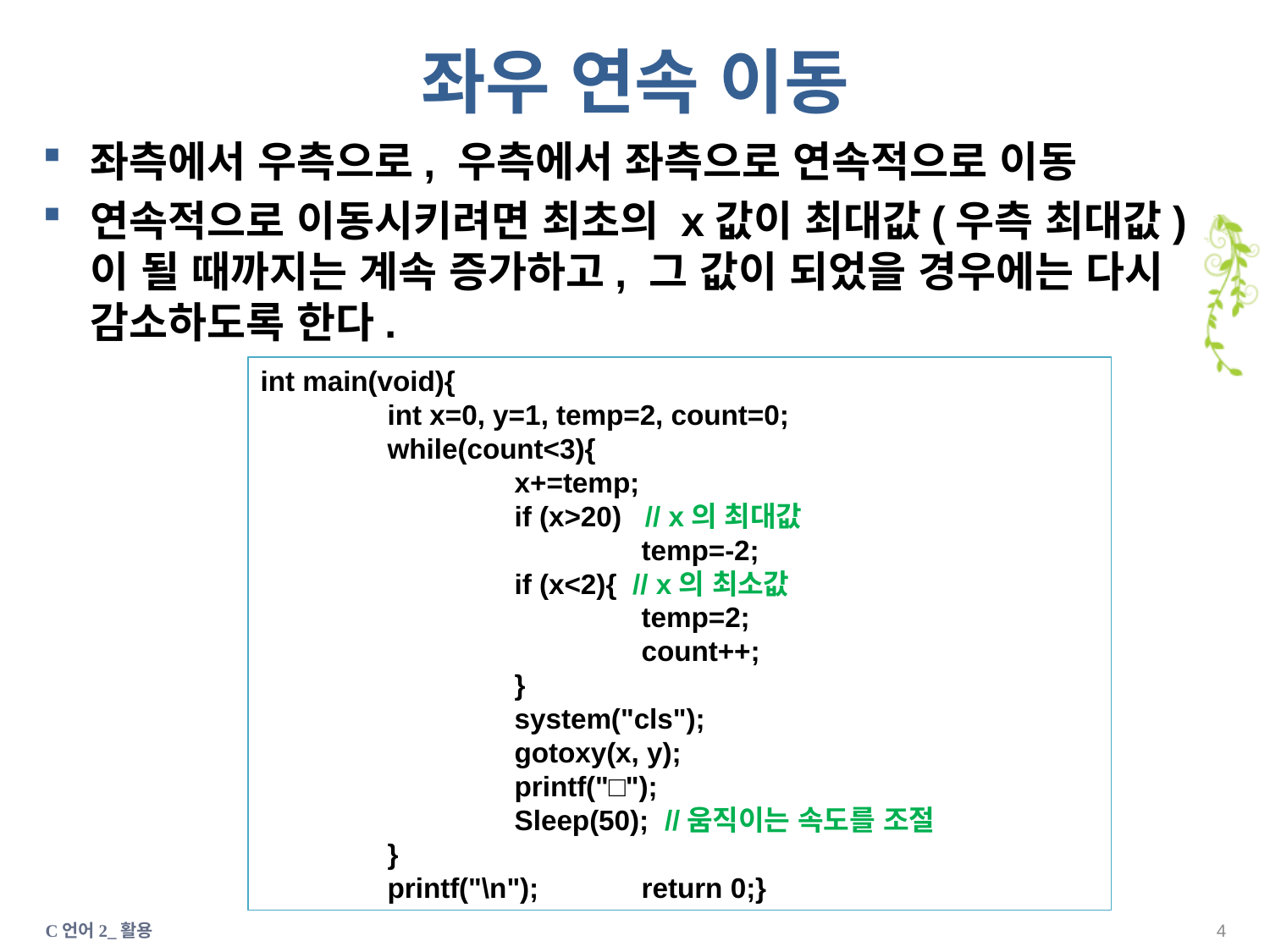

# 좌우 연속 이동
좌측에서 우측으로, 우측에서 좌측으로 연속적으로 이동
연속적으로 이동시키려면 최초의 x값이 최대값(우측 최대값)이 될 때까지는 계속 증가하고, 그 값이 되었을 경우에는 다시 감소하도록 한다.

int main(void){
	int x=0, y=1, temp=2, count=0;
	while(count<3){
		x+=temp;
		if (x>20)   // x의 최대값
           			temp=-2;
		if (x<2){  // x의 최소값
			temp=2;
			count++;
		}
		system("cls");
		gotoxy(x, y);
		printf("□");
		Sleep(50);  //움직이는 속도를 조절
	}
	printf("\n"); 	return 0;}
C언어2_활용
4